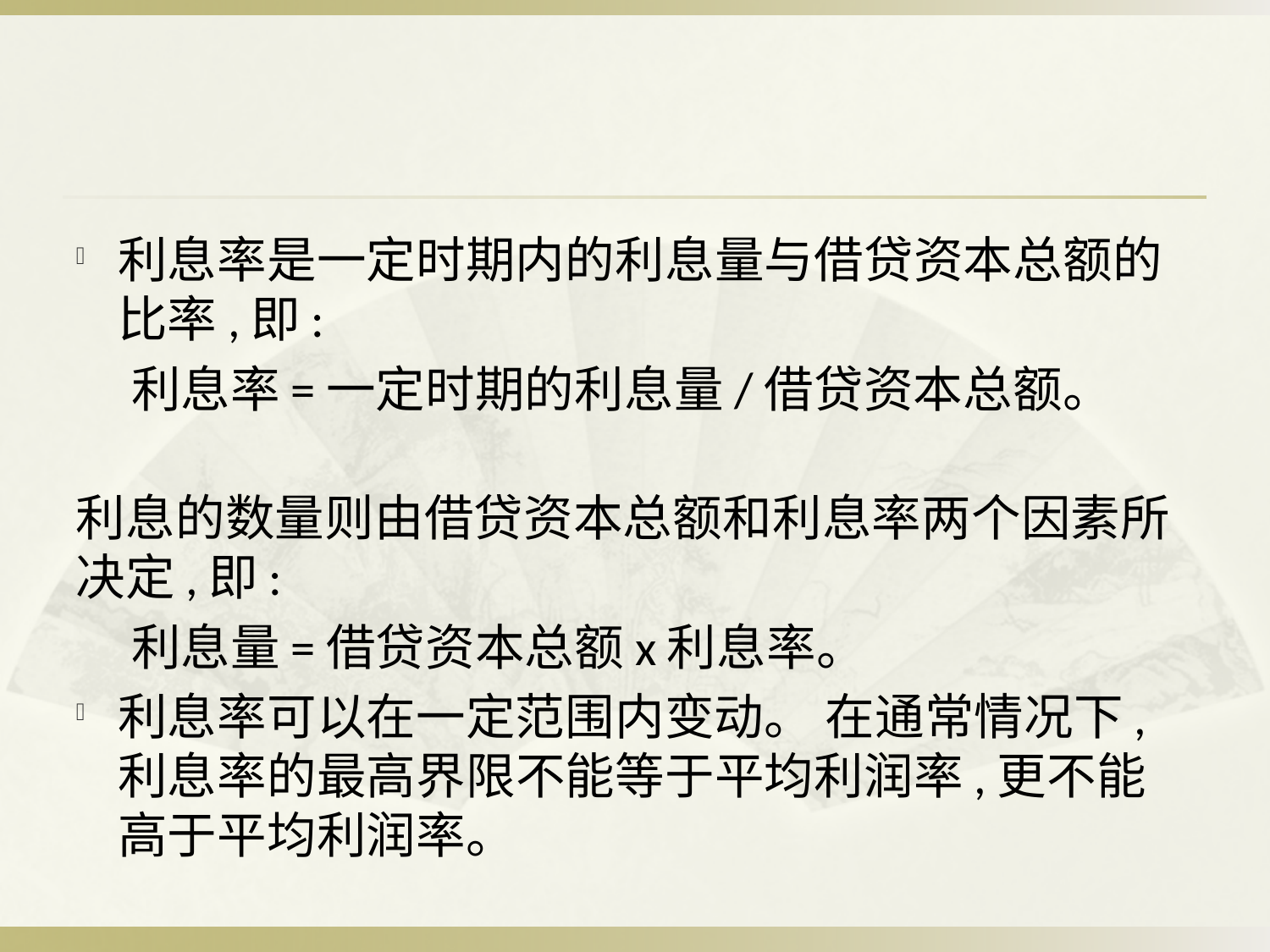

#
利息率是一定时期内的利息量与借贷资本总额的比率,即:
    利息率=一定时期的利息量/借贷资本总额。
利息的数量则由借贷资本总额和利息率两个因素所决定,即:
    利息量=借贷资本总额x利息率。
利息率可以在一定范围内变动。 在通常情况下,利息率的最高界限不能等于平均利润率,更不能高于平均利润率。